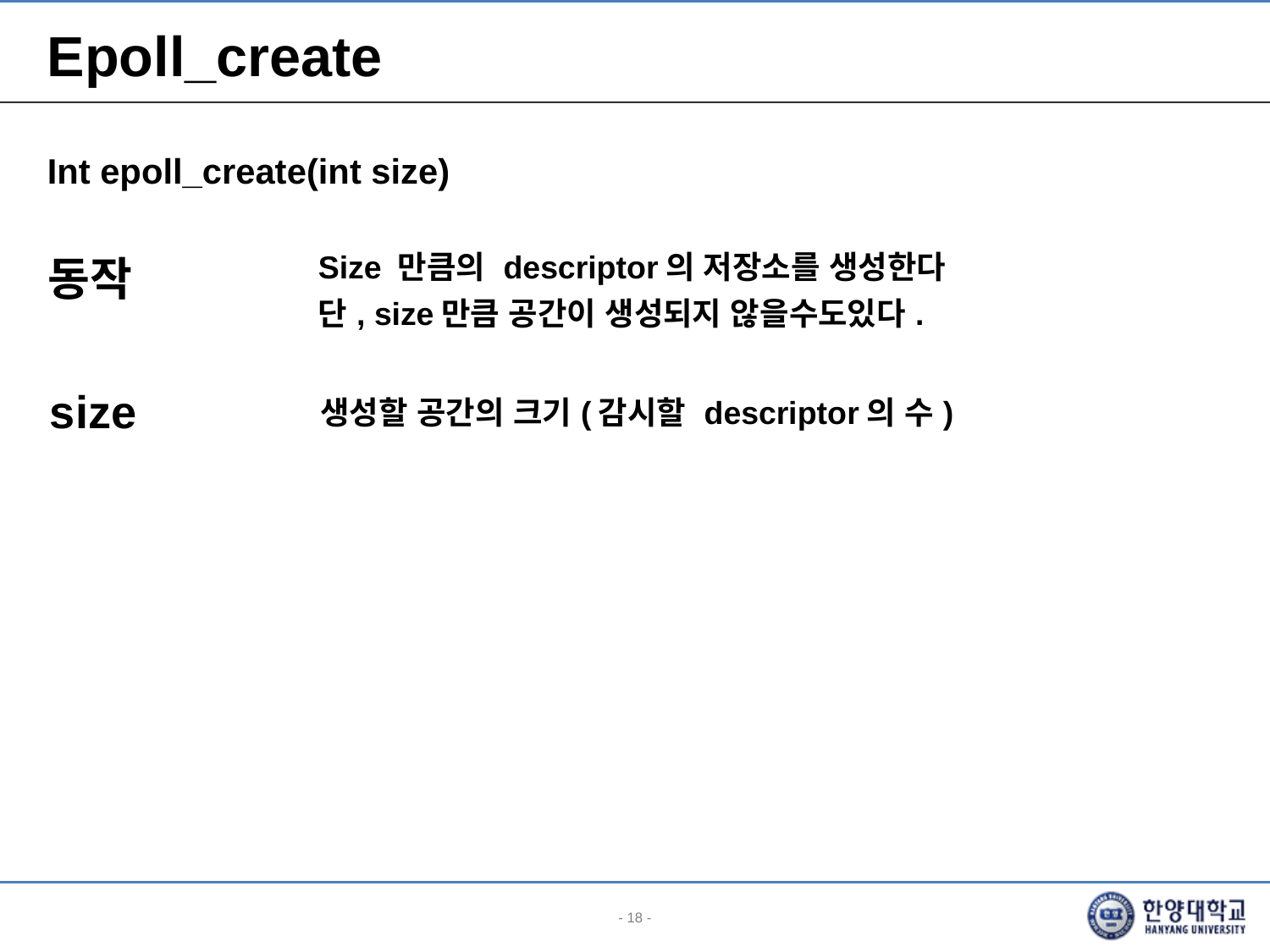

# Epoll_create
Int epoll_create(int size)
| 동작 | Size 만큼의 descriptor의 저장소를 생성한다 단, size만큼 공간이 생성되지 않을수도있다. |
| --- | --- |
| size | 생성할 공간의 크기(감시할 descriptor의 수) |
| --- | --- |